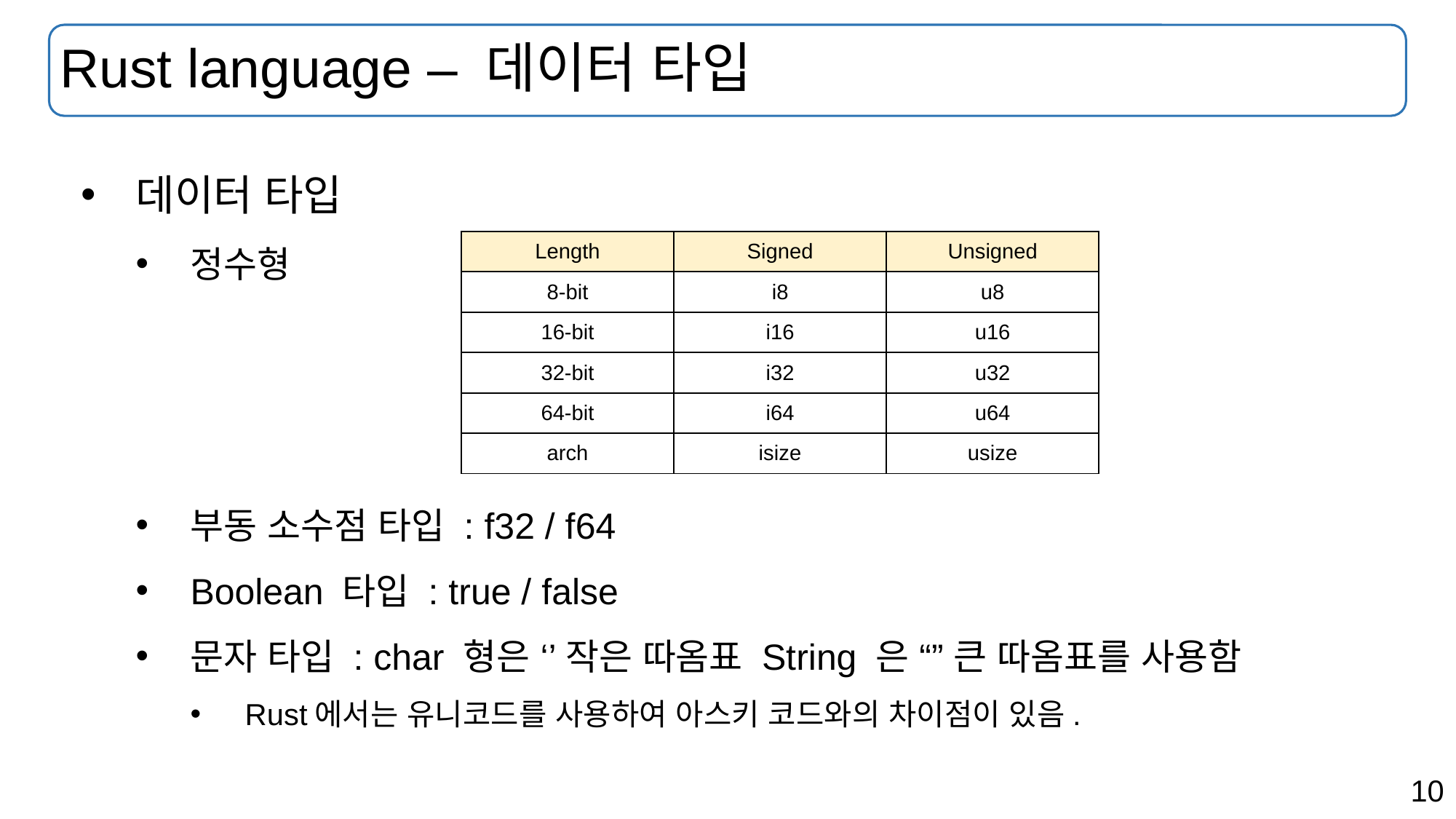

# Rust language – 데이터 타입
데이터 타입
정수형

부동 소수점 타입 : f32 / f64
Boolean 타입 : true / false
문자 타입 : char 형은 ‘’ 작은 따옴표 String 은 “” 큰 따옴표를 사용함
Rust에서는 유니코드를 사용하여 아스키 코드와의 차이점이 있음.

| Length | Signed | Unsigned |
| --- | --- | --- |
| 8-bit | i8 | u8 |
| 16-bit | i16 | u16 |
| 32-bit | i32 | u32 |
| 64-bit | i64 | u64 |
| arch | isize | usize |